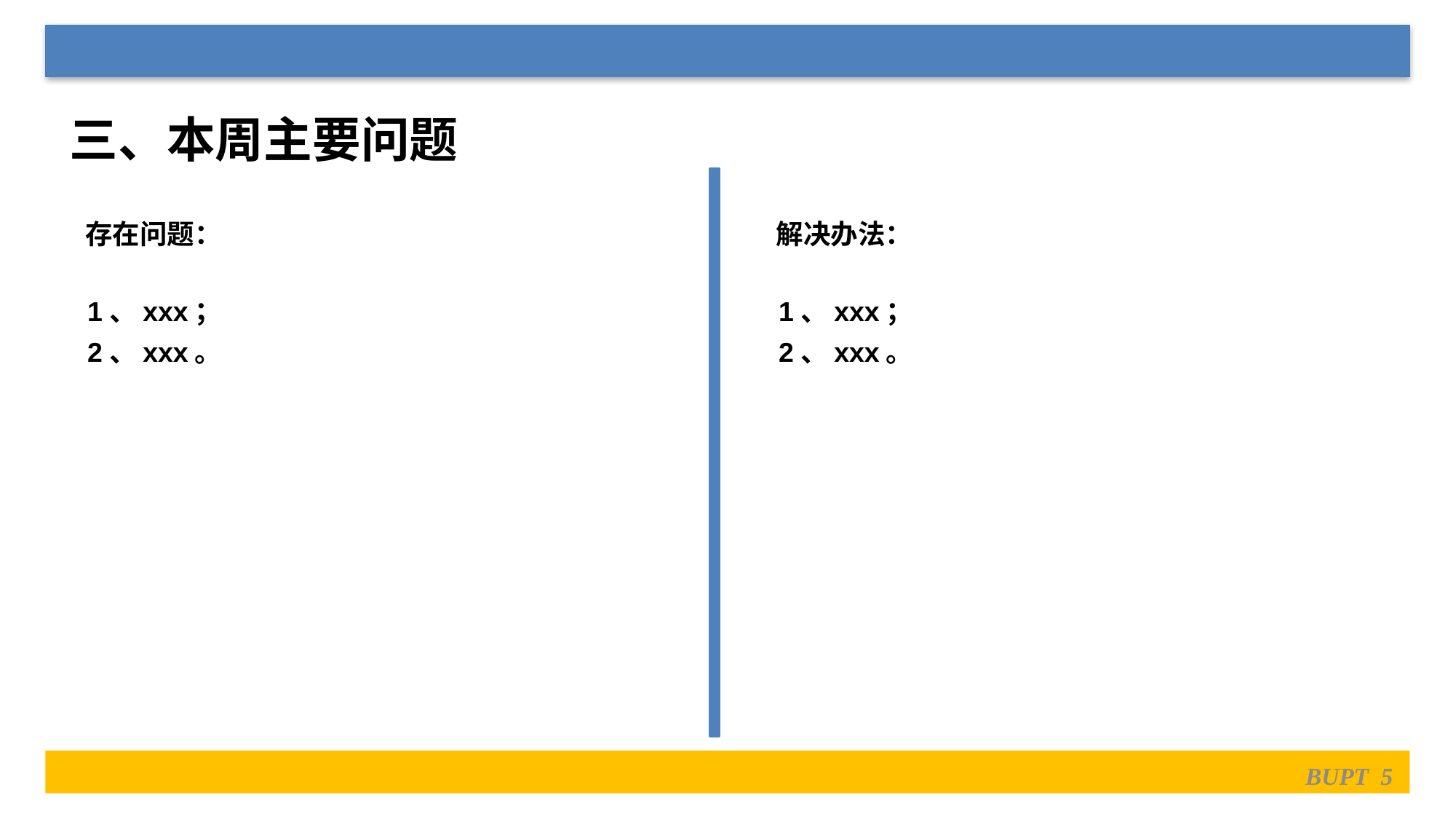

三、本周主要问题

存在问题：
解决办法：
1、xxx；
2、xxx。
1、xxx；
2、xxx。
BUPT  5